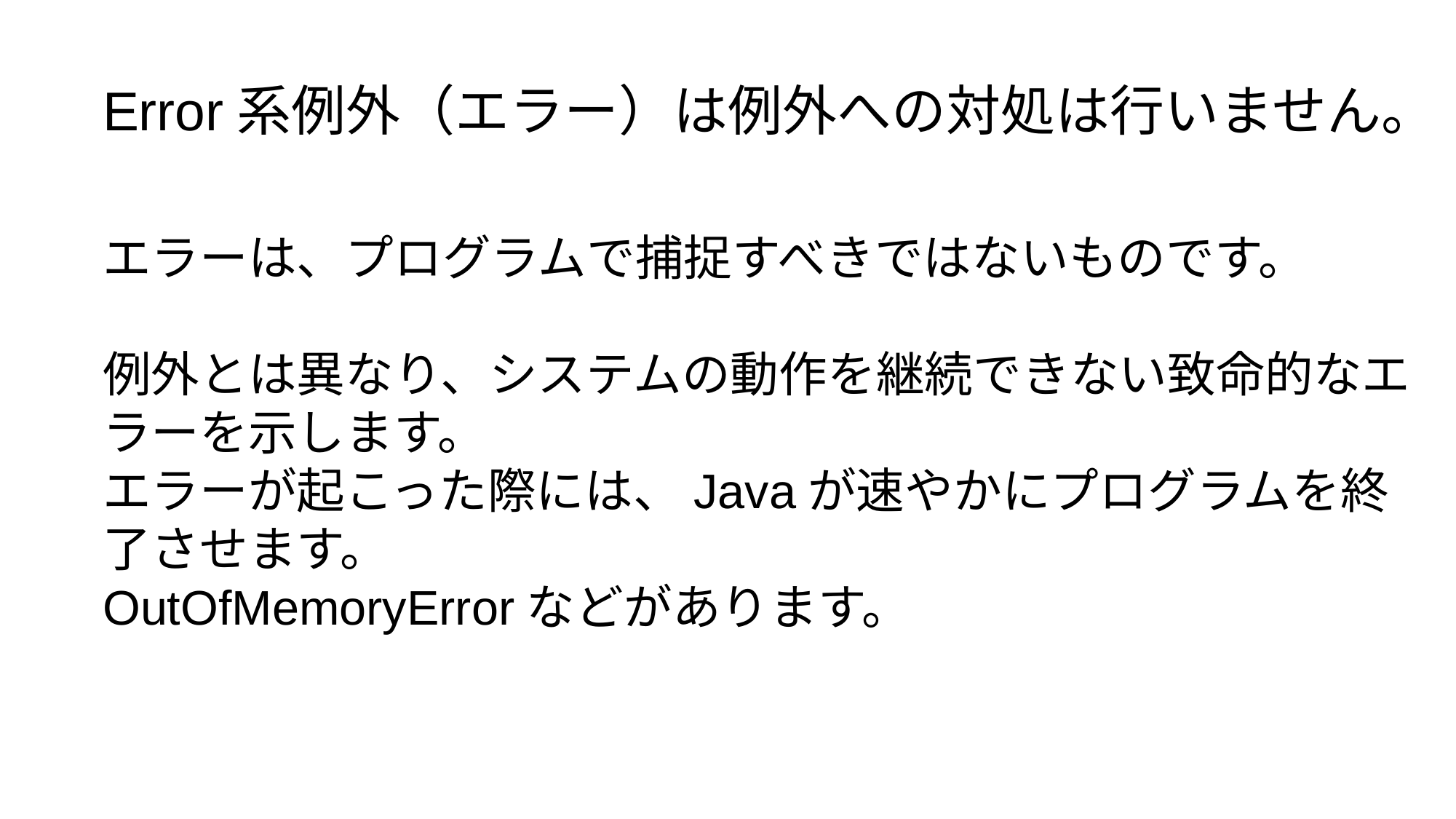

Error系例外（エラー）は例外への対処は行いません。
エラーは、プログラムで捕捉すべきではないものです。
例外とは異なり、システムの動作を継続できない致命的なエラーを示します。
エラーが起こった際には、Javaが速やかにプログラムを終了させます。
OutOfMemoryErrorなどがあります。